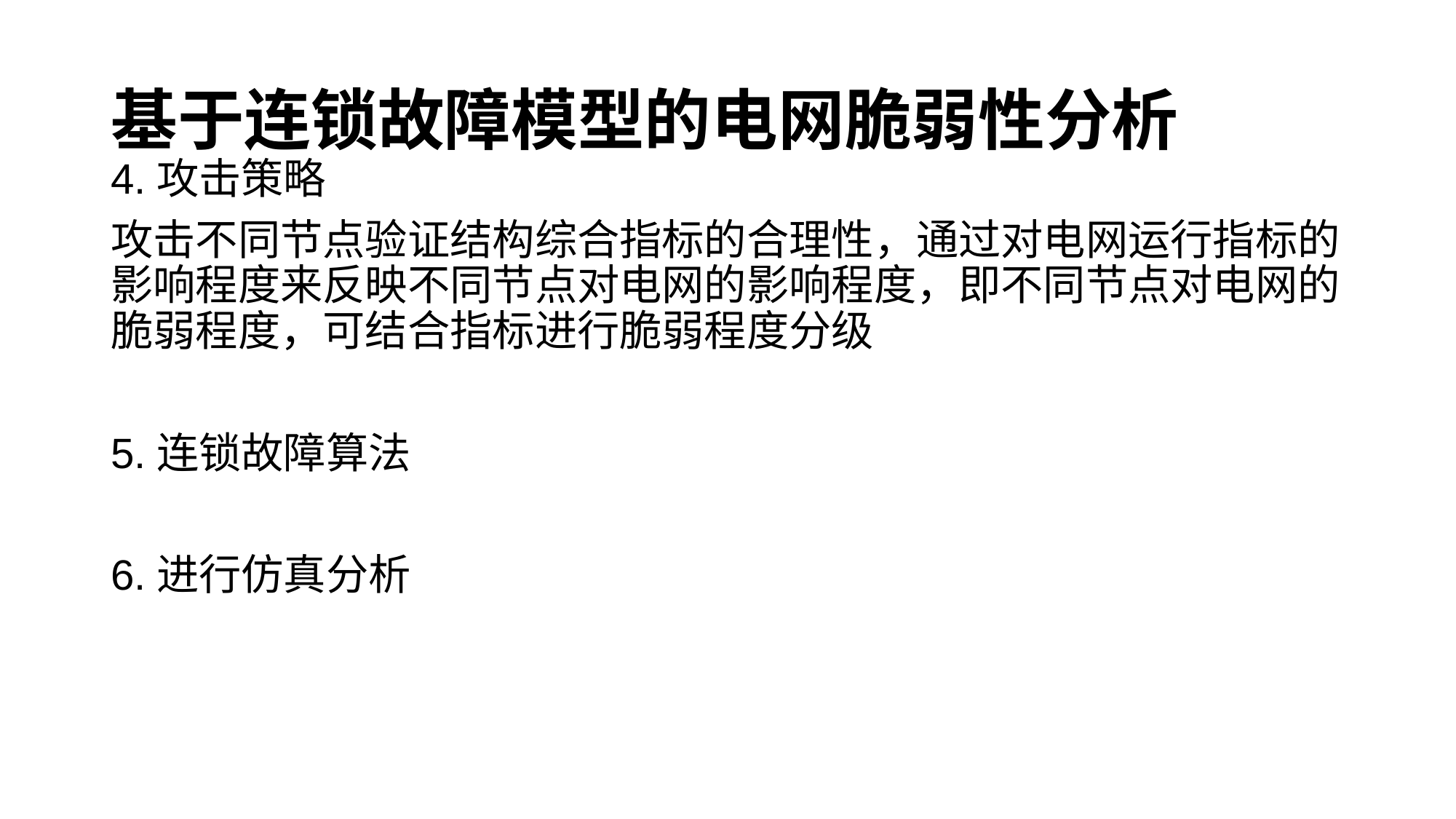

# 基于连锁故障模型的电网脆弱性分析
4.攻击策略
攻击不同节点验证结构综合指标的合理性，通过对电网运行指标的影响程度来反映不同节点对电网的影响程度，即不同节点对电网的脆弱程度，可结合指标进行脆弱程度分级

5.连锁故障算法

6.进行仿真分析